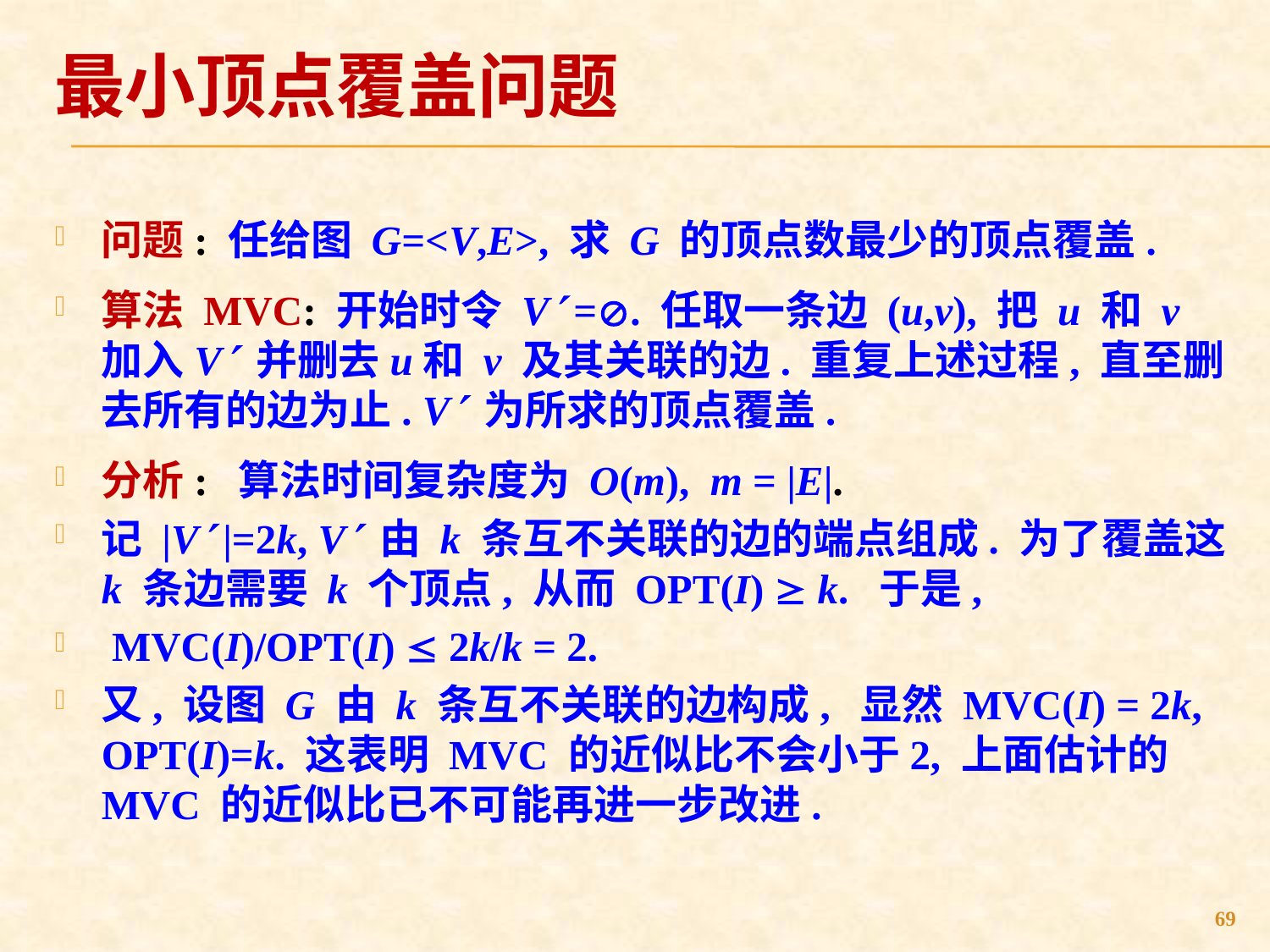

# 最小顶点覆盖问题
问题: 任给图 G=<V,E>, 求 G 的顶点数最少的顶点覆盖.
算法 MVC: 开始时令 V′ =∅. 任取一条边 (u,v), 把 u 和 v 加入V′ 并删去u和 v 及其关联的边. 重复上述过程, 直至删去所有的边为止. V′ 为所求的顶点覆盖.
分析:  算法时间复杂度为 O(m),  m = |E|.
记 |V′ |=2k, V′ 由 k 条互不关联的边的端点组成. 为了覆盖这 k 条边需要 k 个顶点, 从而 OPT(I) ≥ k.  于是,
 MVC(I)/OPT(I) ≤ 2k/k = 2.
又, 设图 G 由 k 条互不关联的边构成,  显然 MVC(I) = 2k,  OPT(I)=k. 这表明 MVC 的近似比不会小于2, 上面估计的MVC 的近似比已不可能再进一步改进.
69